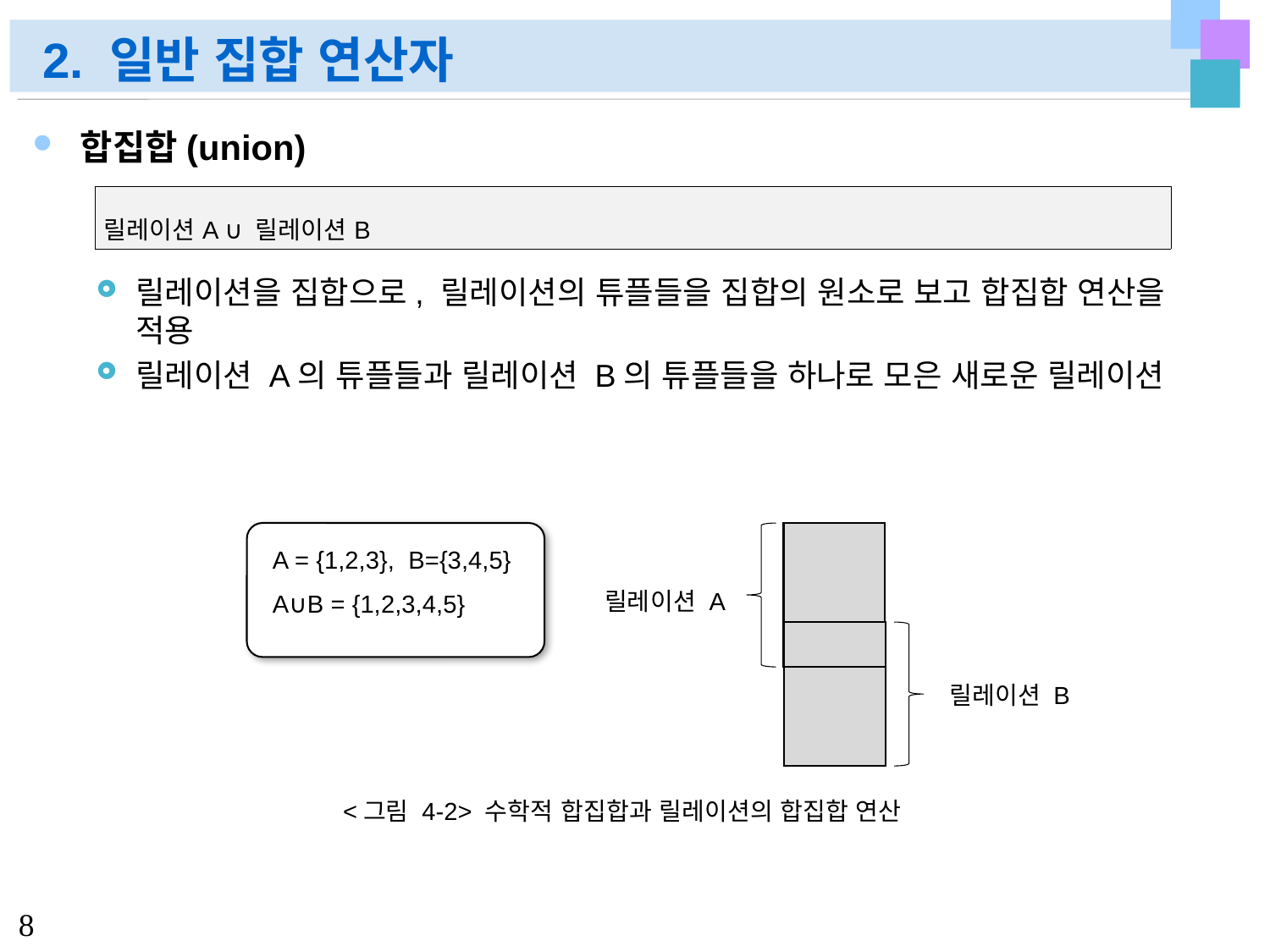

# 2. 일반 집합 연산자
합집합(union)

릴레이션을 집합으로, 릴레이션의 튜플들을 집합의 원소로 보고 합집합 연산을 적용
릴레이션 A의 튜플들과 릴레이션 B의 튜플들을 하나로 모은 새로운 릴레이션

| 릴레이션A ∪ 릴레이션B |
| --- |

A = {1,2,3},  B={3,4,5}
A∪B = {1,2,3,4,5}

릴레이션 A

릴레이션 B
<그림 4-2> 수학적 합집합과 릴레이션의 합집합 연산